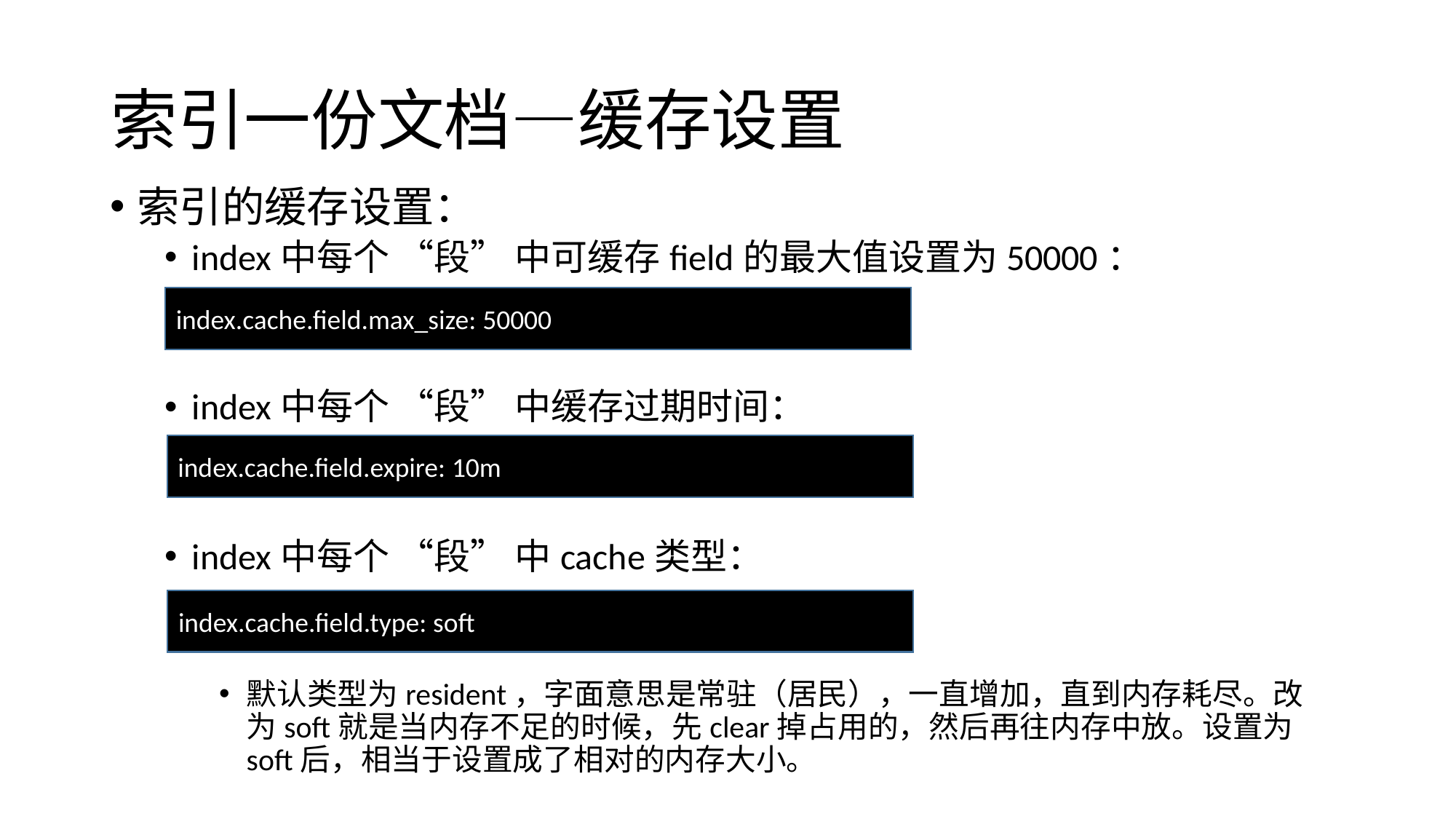

# 索引一份文档—缓存设置
索引的缓存设置：
index中每个 “段” 中可缓存field的最大值设置为50000：

index中每个 “段” 中缓存过期时间：

index中每个 “段” 中cache类型：

默认类型为resident，字面意思是常驻（居民），一直增加，直到内存耗尽。改为soft就是当内存不足的时候，先clear掉占用的，然后再往内存中放。设置为soft后，相当于设置成了相对的内存大小。

index.cache.field.max_size: 50000
index.cache.field.expire: 10m
index.cache.field.type: soft